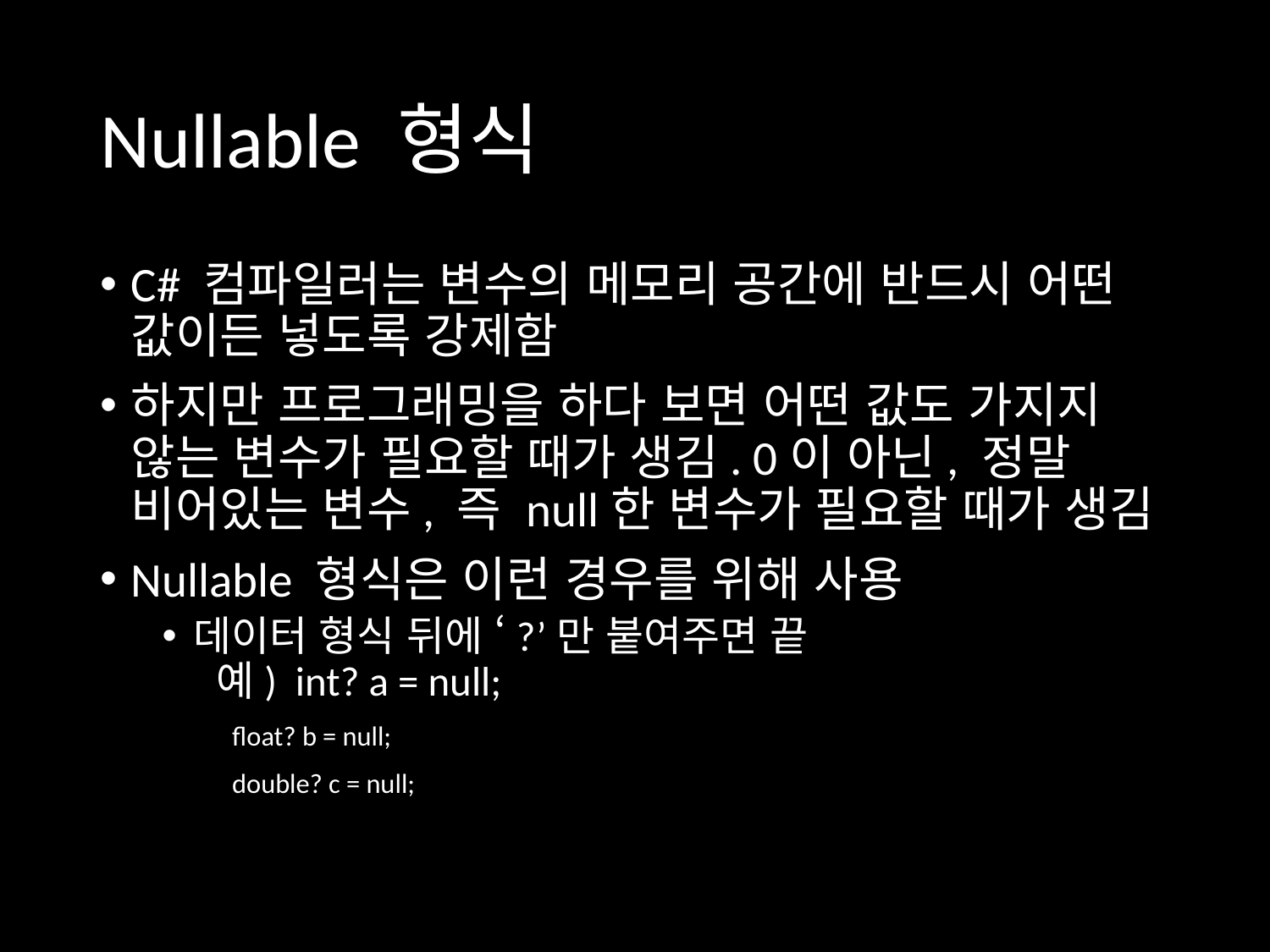

# Nullable 형식
C# 컴파일러는 변수의 메모리 공간에 반드시 어떤 값이든 넣도록 강제함
하지만 프로그래밍을 하다 보면 어떤 값도 가지지 않는 변수가 필요할 때가 생김. 0이 아닌, 정말 비어있는 변수, 즉 null한 변수가 필요할 때가 생김
Nullable 형식은 이런 경우를 위해 사용
데이터 형식 뒤에 ‘?’만 붙여주면 끝
  예)  int? a = null;
                    float? b = null;
                    double? c = null;